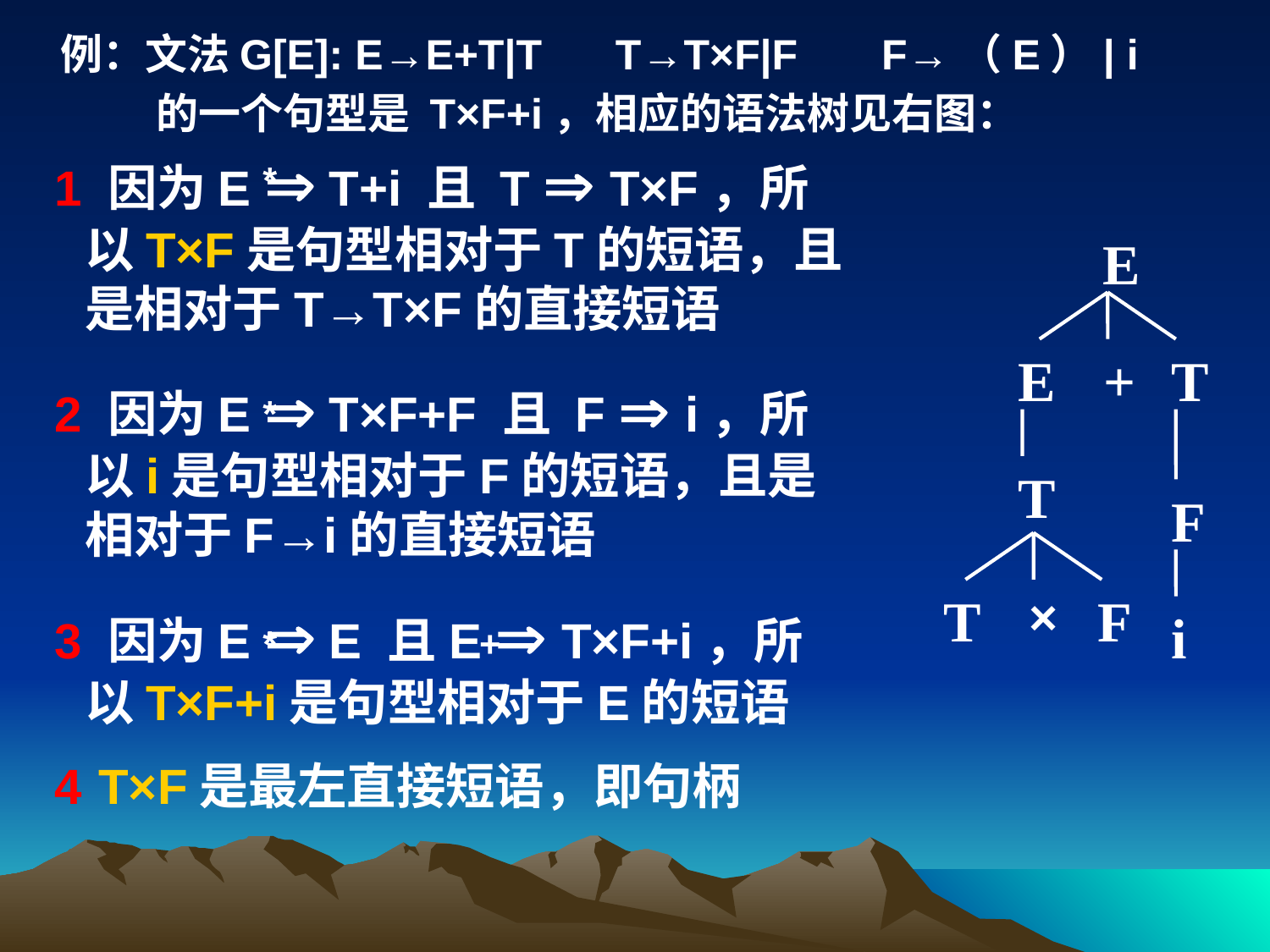

例：文法G[E]: E→E+T|T	    T→T×F|F	     F→（E）| i
         的一个句型是 T×F+i，相应的语法树见右图：
 因为E ⇒ T+i 且 T ⇒ T×F，所以T×F是句型相对于T的短语，且是相对于T→T×F的直接短语
 因为E ⇒ T×F+F 且 F ⇒ i，所以i是句型相对于F的短语，且是相对于F→i的直接短语
 因为E ⇒ E 且E ⇒ T×F+i，所以T×F+i是句型相对于E的短语
 T×F是最左直接短语，即句柄
*
E

E
+
T

T
F

T
×
F
i
*
*
+